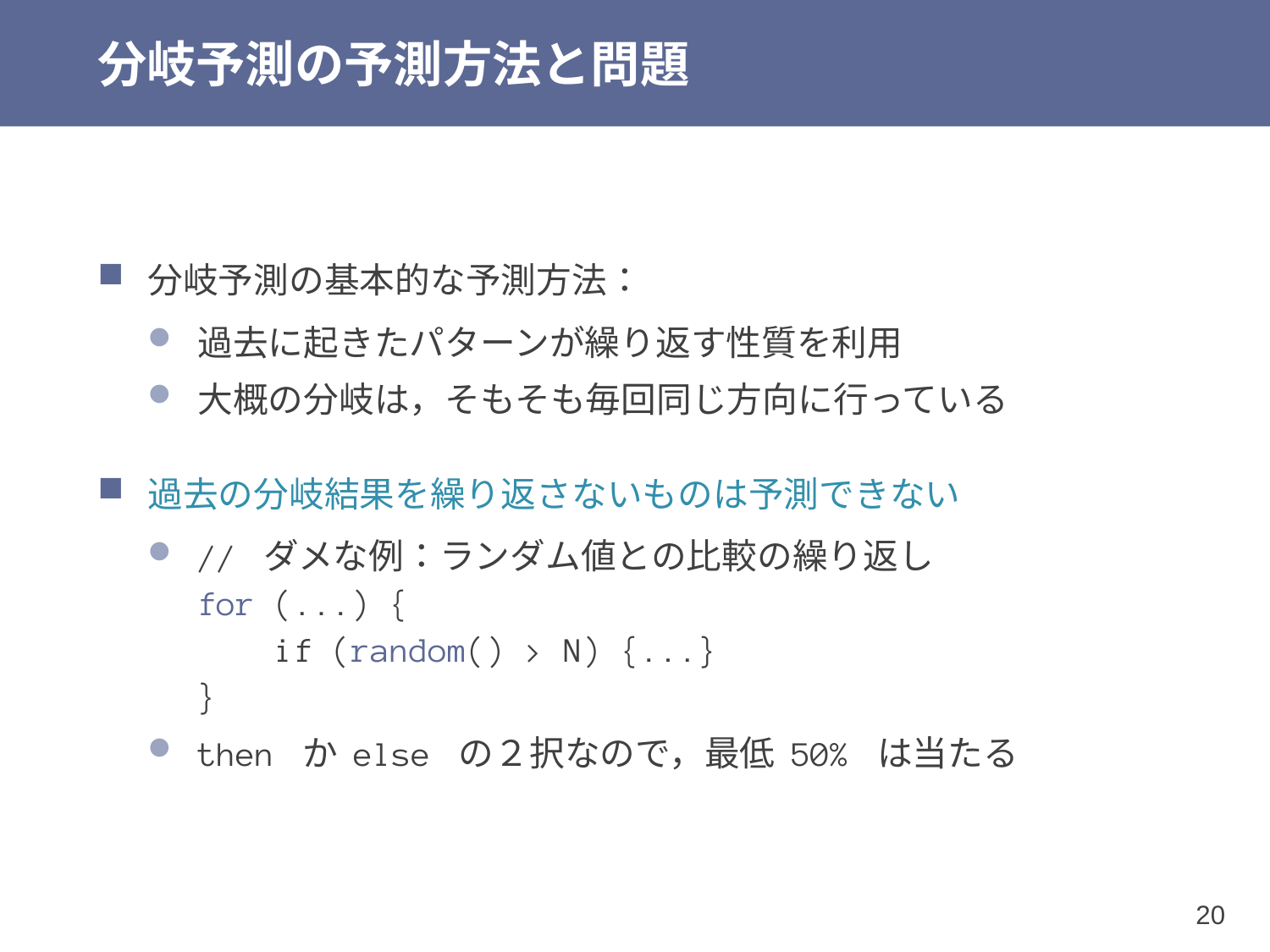

# 分岐予測の予測方法と問題
分岐予測の基本的な予測方法：
過去に起きたパターンが繰り返す性質を利用
大概の分岐は，そもそも毎回同じ方向に行っている
過去の分岐結果を繰り返さないものは予測できない
// ダメな例：ランダム値との比較の繰り返し
for (...) {
    if (random() > N) {...}
}
then か else の２択なので，最低 50% は当たる